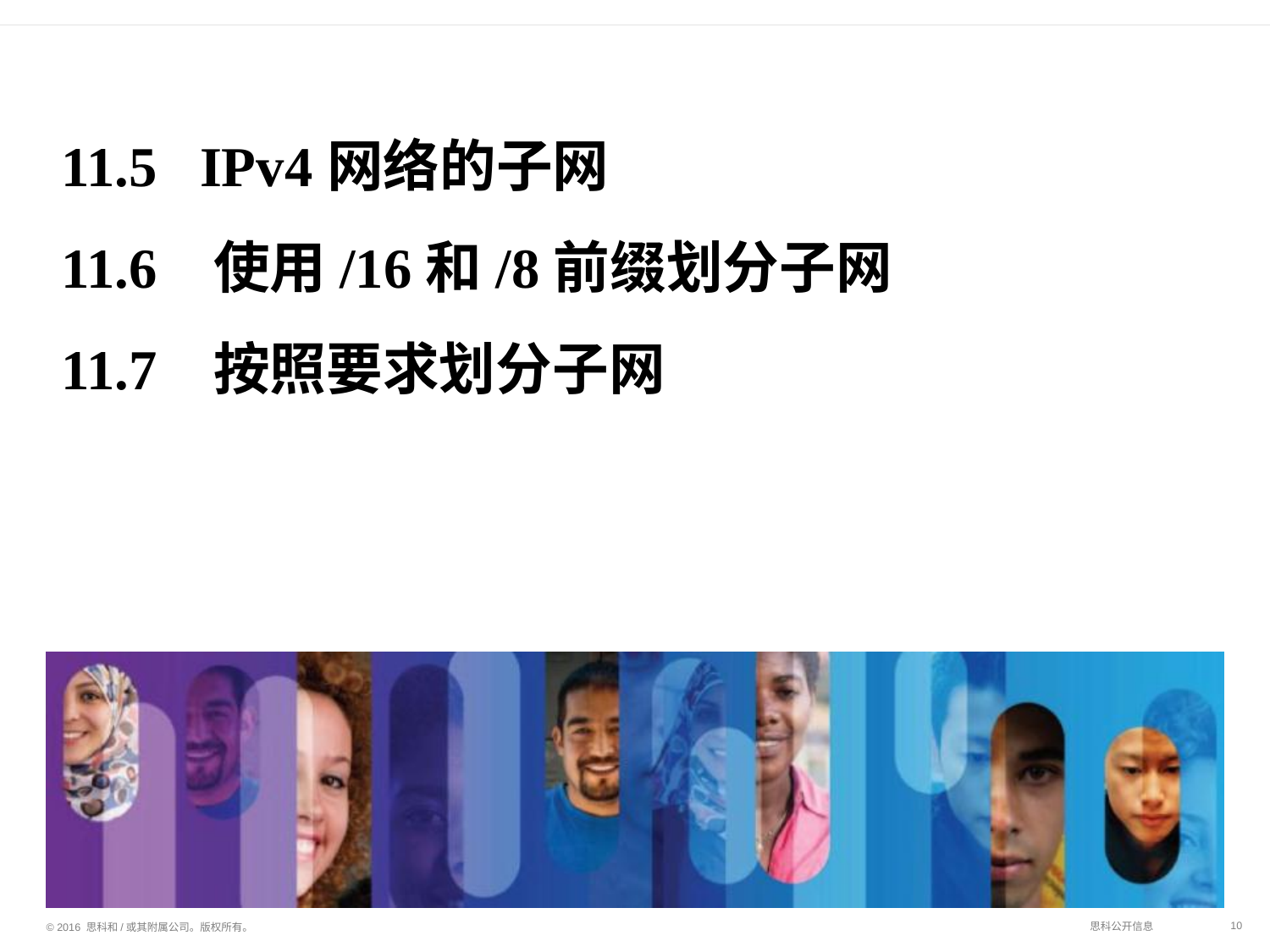

# 11.5   IPv4网络的子网 11.6   使用/16和/8前缀划分子网 11.7   按照要求划分子网